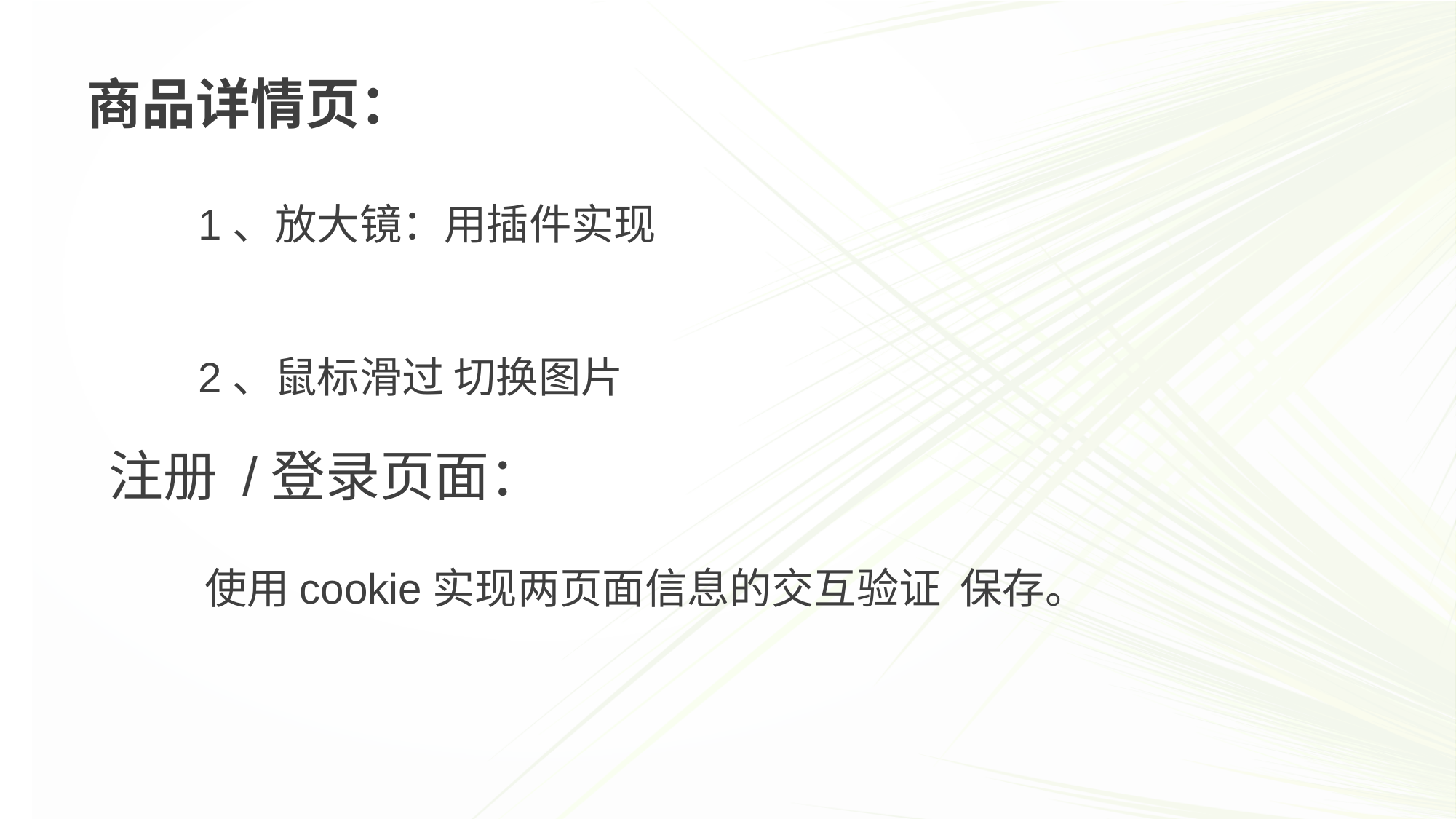

商品详情页：
1、放大镜：用插件实现

2、鼠标滑过 切换图片

注册 /登录页面：
使用cookie实现两页面信息的交互验证  保存。